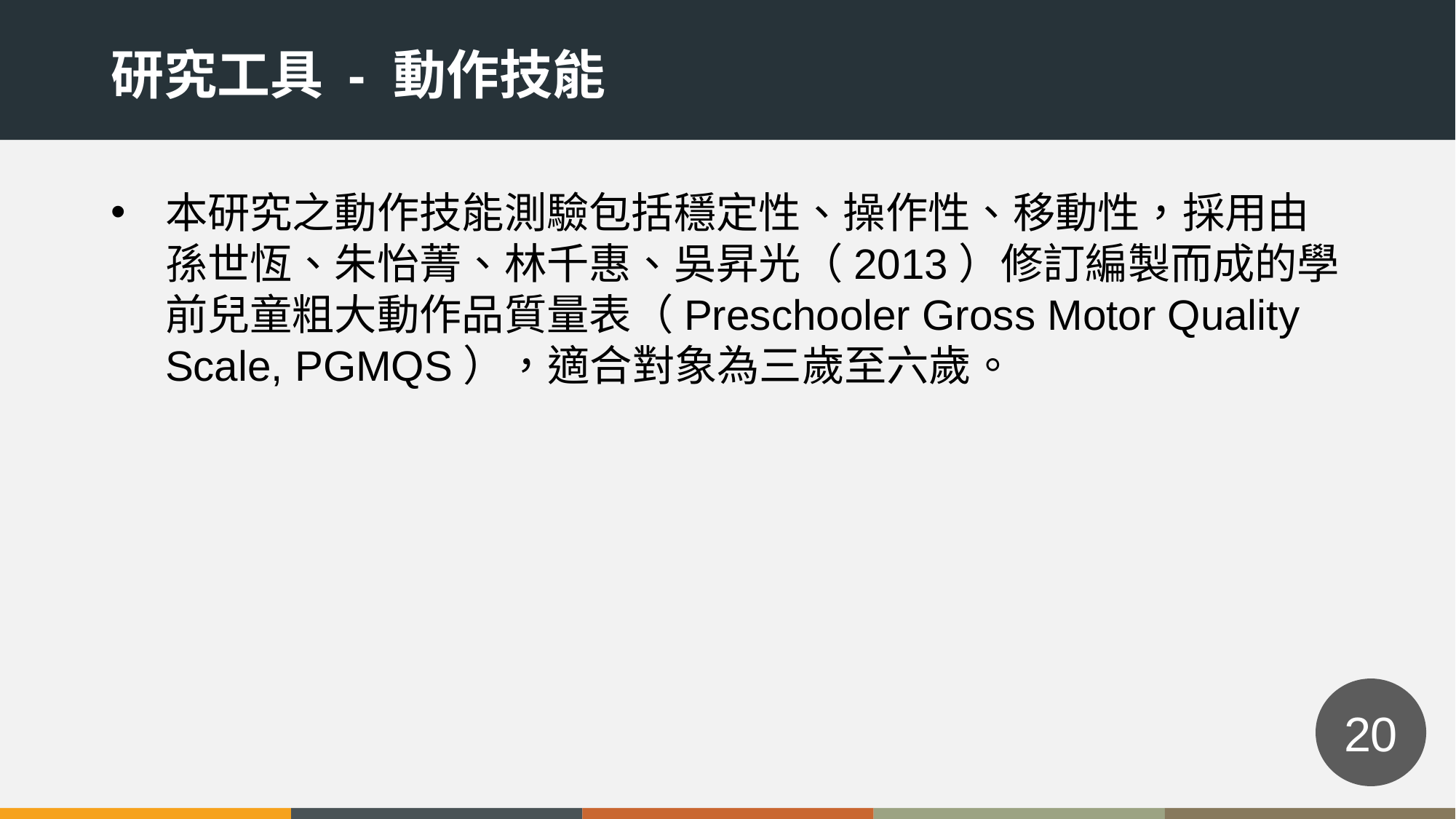

研究工具 - 動作技能
本研究之動作技能測驗包括穩定性、操作性、移動性，採用由孫世恆、朱怡菁、林千惠、吳昇光（2013）修訂編製而成的學前兒童粗大動作品質量表（Preschooler Gross Motor Quality Scale, PGMQS），適合對象為三歲至六歲。
20